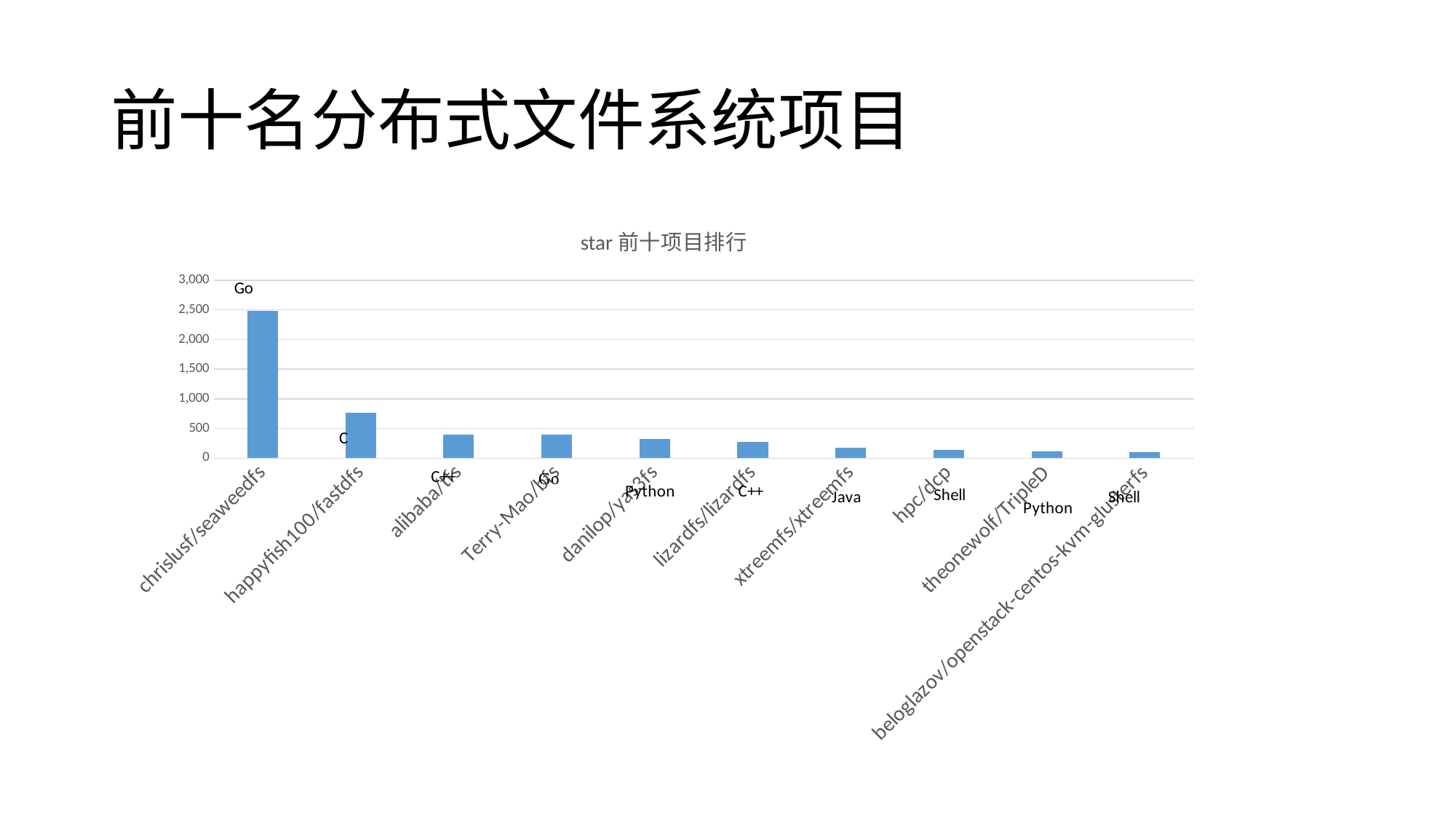

# 前十名分布式文件系统项目

### Chart: star前十项目排行

| Category |  |
|---|---|
| chrislusf/seaweedfs | 2479.0 |
| happyfish100/fastdfs | 769.0 |
| alibaba/tfs | 396.0 |
| Terry-Mao/bfs | 394.0 |
| danilop/yas3fs | 326.0 |
| lizardfs/lizardfs | 279.0 |
| xtreemfs/xtreemfs | 173.0 |
| hpc/dcp | 132.0 |
| theonewolf/TripleD | 116.0 |
| beloglazov/openstack-centos-kvm-glusterfs | 99.0 |